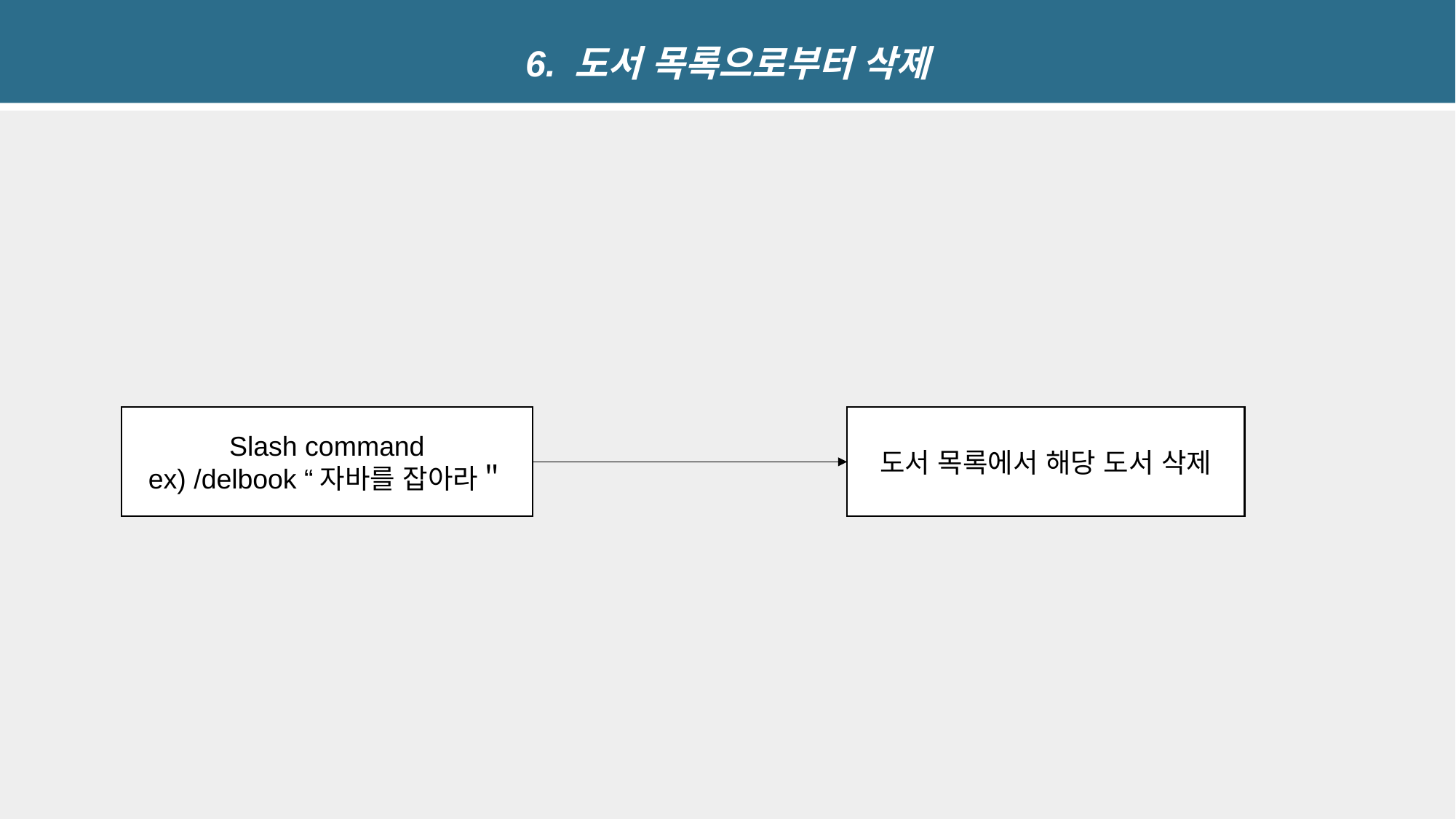

6. 도서 목록으로부터 삭제
Slash command
ex) /delbook “자바를 잡아라＂
도서 목록에서 해당 도서 삭제